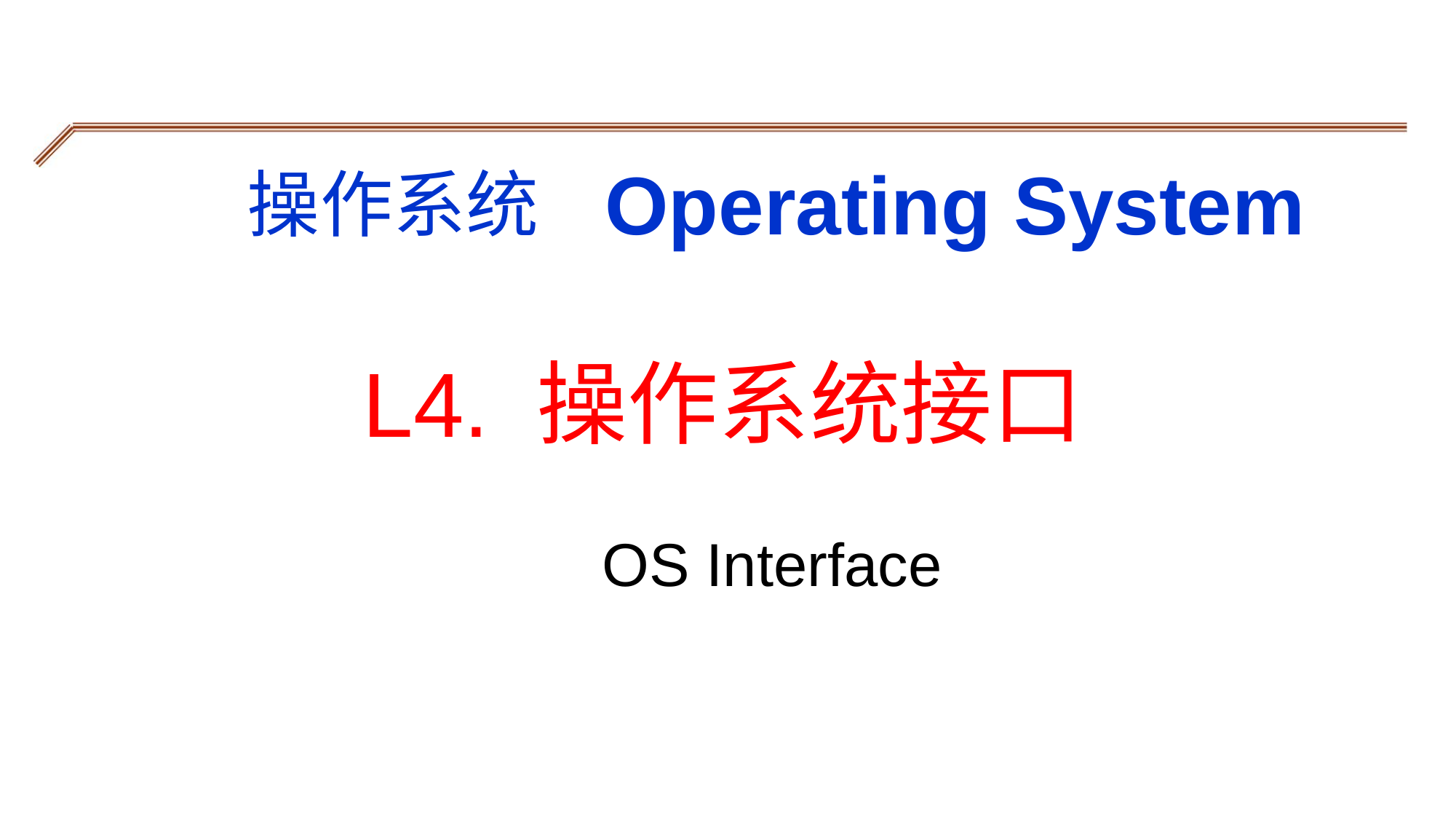

Operating System
操作系统
L4. 操作系统接口
OS Interface